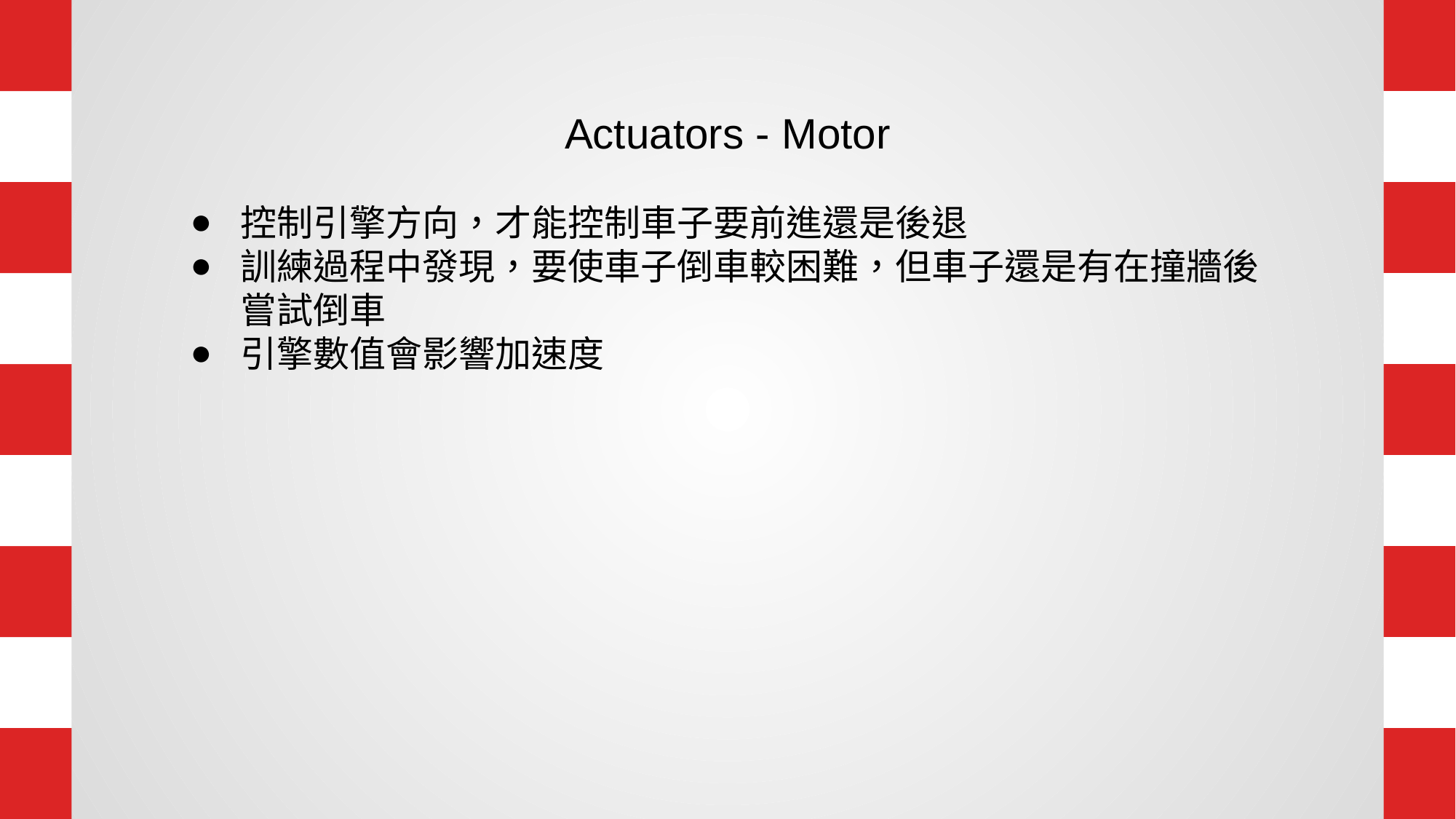

# Actuators - Motor
控制引擎方向，才能控制車子要前進還是後退
訓練過程中發現，要使車子倒車較困難，但車子還是有在撞牆後嘗試倒車
引擎數值會影響加速度